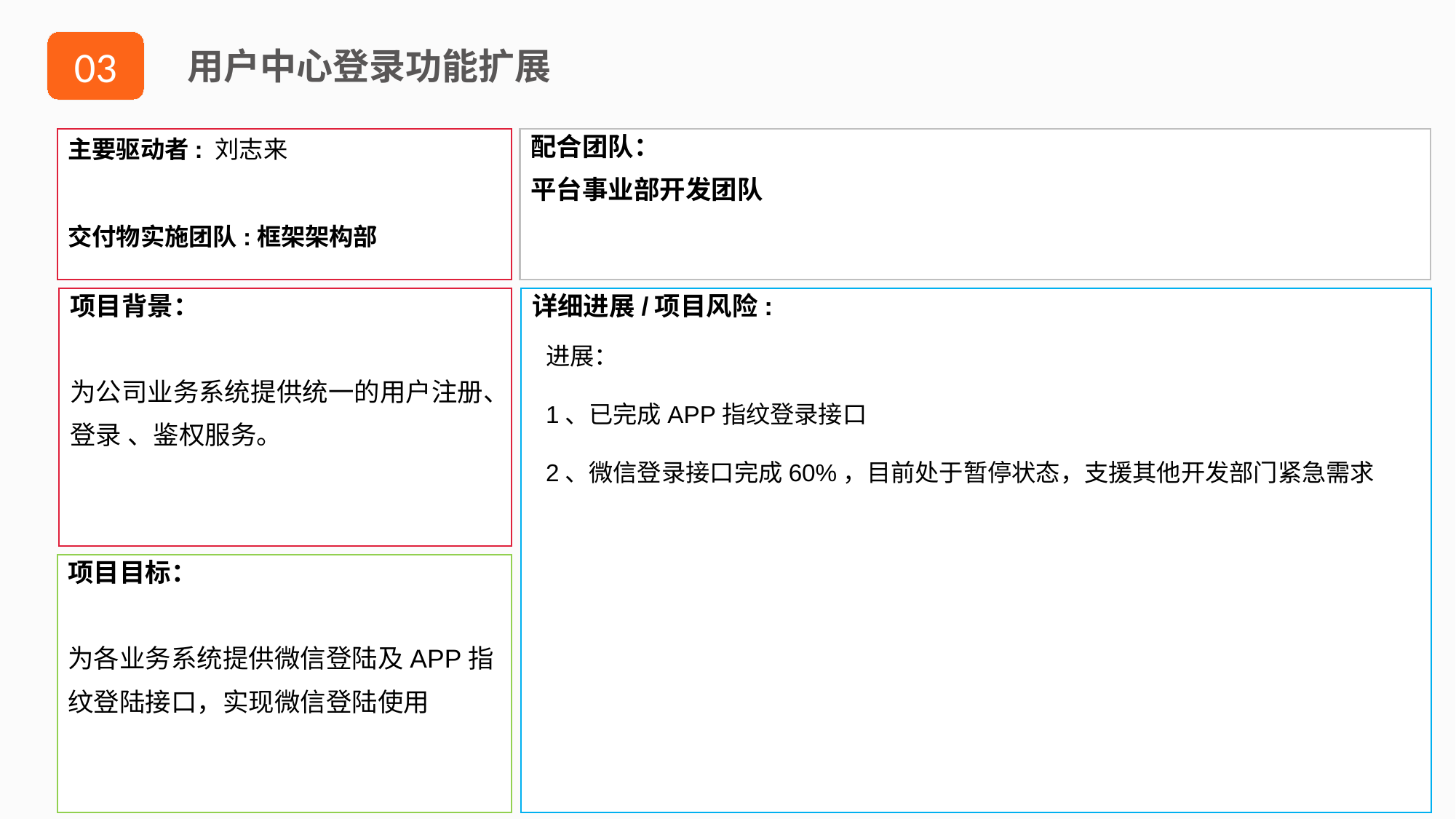

03
用户中心登录功能扩展
主要驱动者: 刘志来

交付物实施团队:框架架构部
配合团队：
平台事业部开发团队
项目背景：

为公司业务系统提供统一的用户注册、
登录 、鉴权服务。
详细进展/项目风险:

进展：

1、已完成APP指纹登录接口

2、微信登录接口完成60%，目前处于暂停状态，支援其他开发部门紧急需求
项目目标：

为各业务系统提供微信登陆及APP指
纹登陆接口，实现微信登陆使用